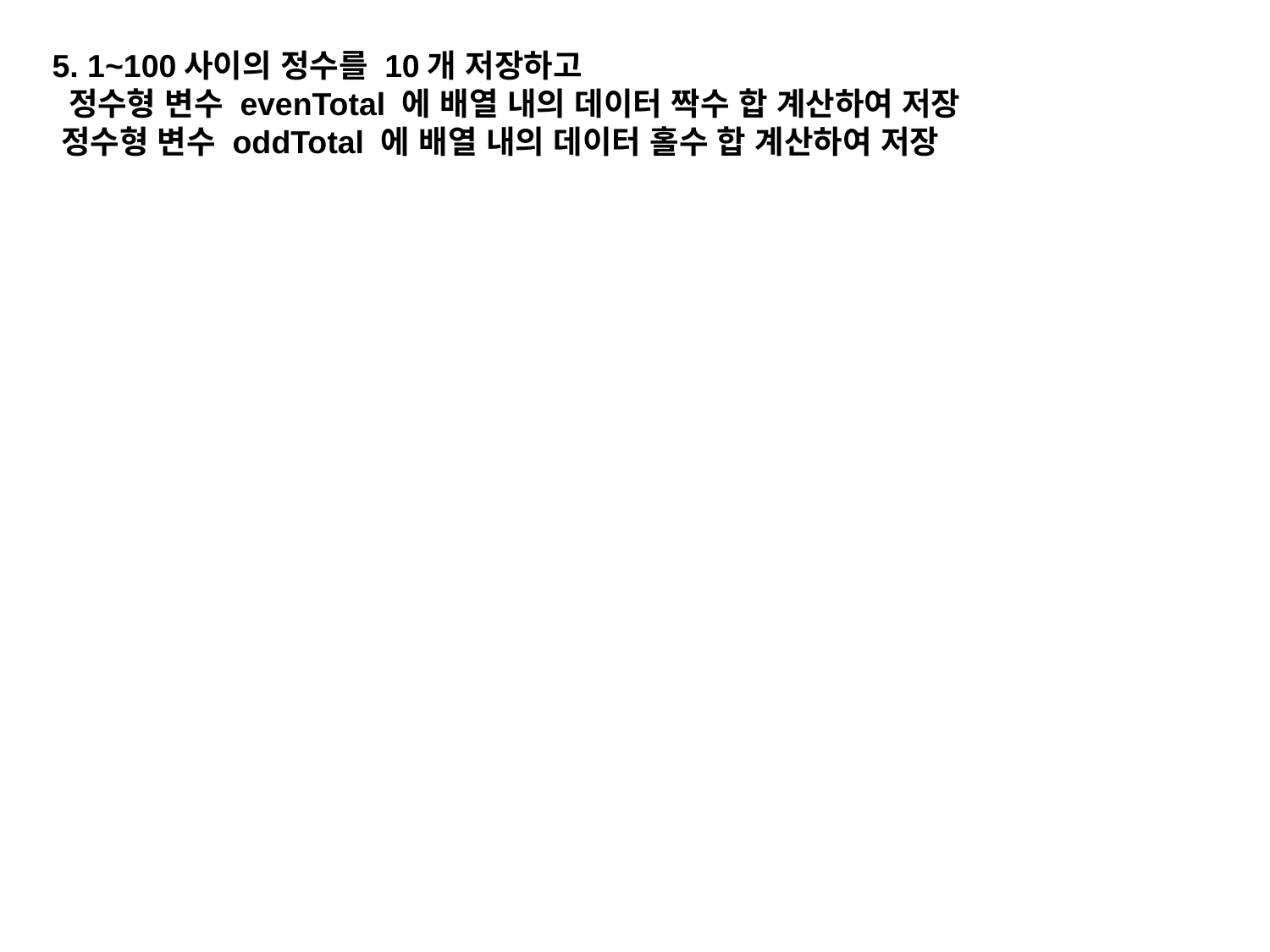

5. 1~100사이의 정수를 10개 저장하고
 정수형 변수 evenTotal 에 배열 내의 데이터 짝수 합 계산하여 저장
 정수형 변수 oddTotal 에 배열 내의 데이터 홀수 합 계산하여 저장